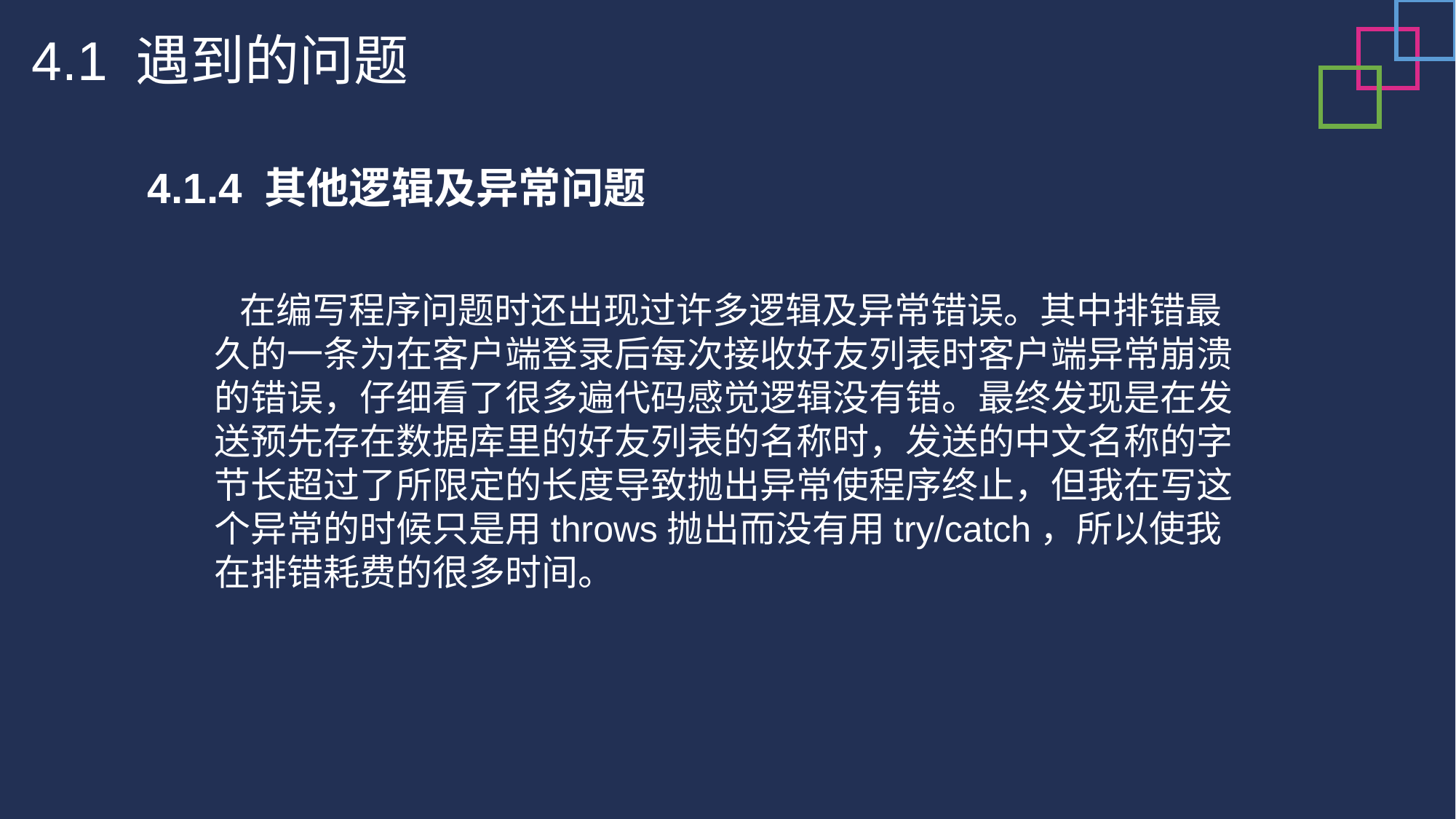

4.1 遇到的问题

4.1.4 其他逻辑及异常问题

  在编写程序问题时还出现过许多逻辑及异常错误。其中排错最久的一条为在客户端登录后每次接收好友列表时客户端异常崩溃的错误，仔细看了很多遍代码感觉逻辑没有错。最终发现是在发送预先存在数据库里的好友列表的名称时，发送的中文名称的字节长超过了所限定的长度导致抛出异常使程序终止，但我在写这个异常的时候只是用throws抛出而没有用try/catch，所以使我在排错耗费的很多时间。